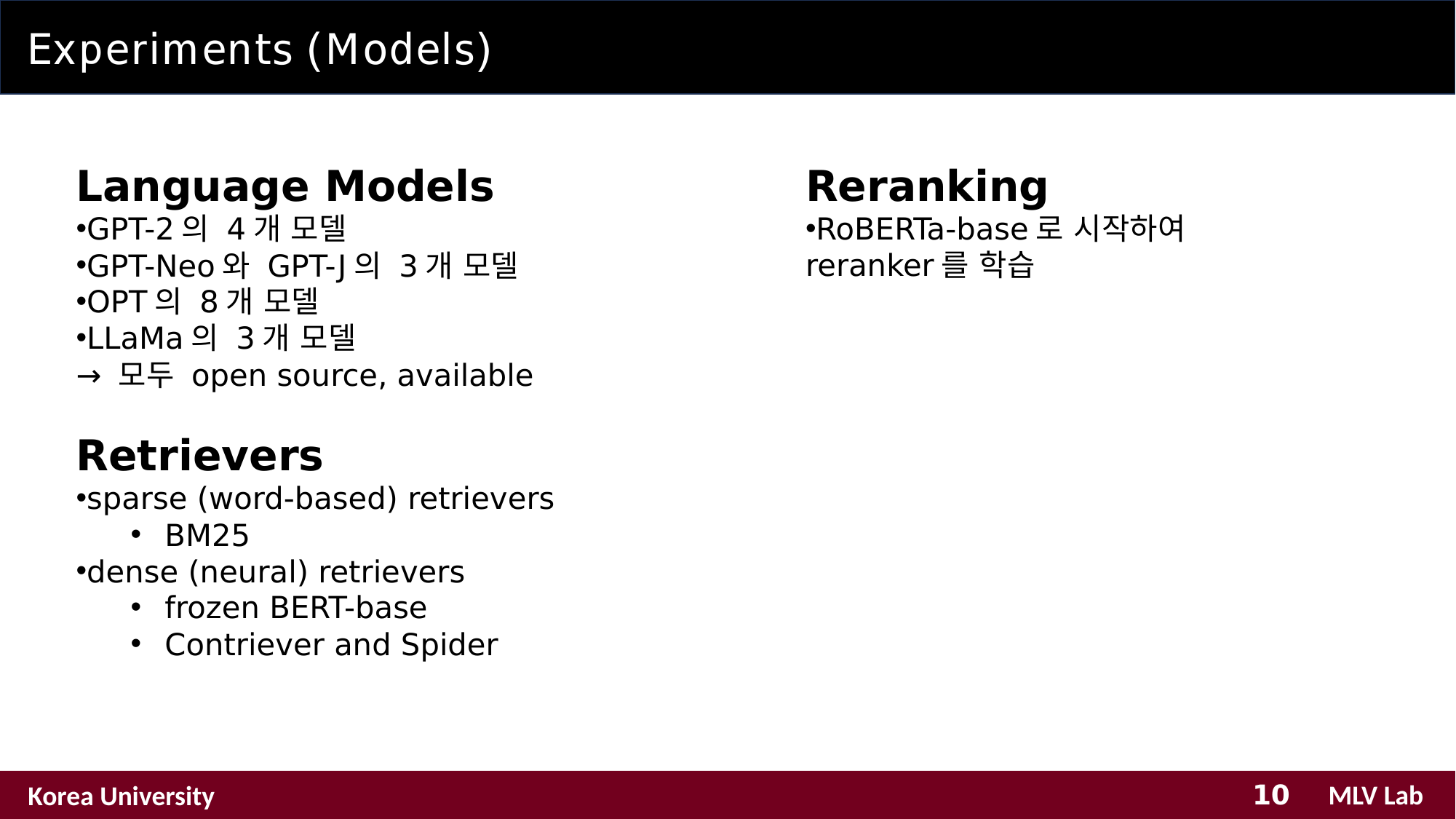

Experiments (Models)

Reranking
RoBERTa-base로 시작하여 reranker를 학습

Language Models
GPT-2의 4개 모델
GPT-Neo와 GPT-J의 3개 모델
OPT의 8개 모델
LLaMa의 3개 모델
→ 모두 open source, available

Retrievers
sparse (word-based) retrievers
BM25
dense (neural) retrievers
frozen BERT-base
Contriever and Spider

10
MLV Lab
Korea University